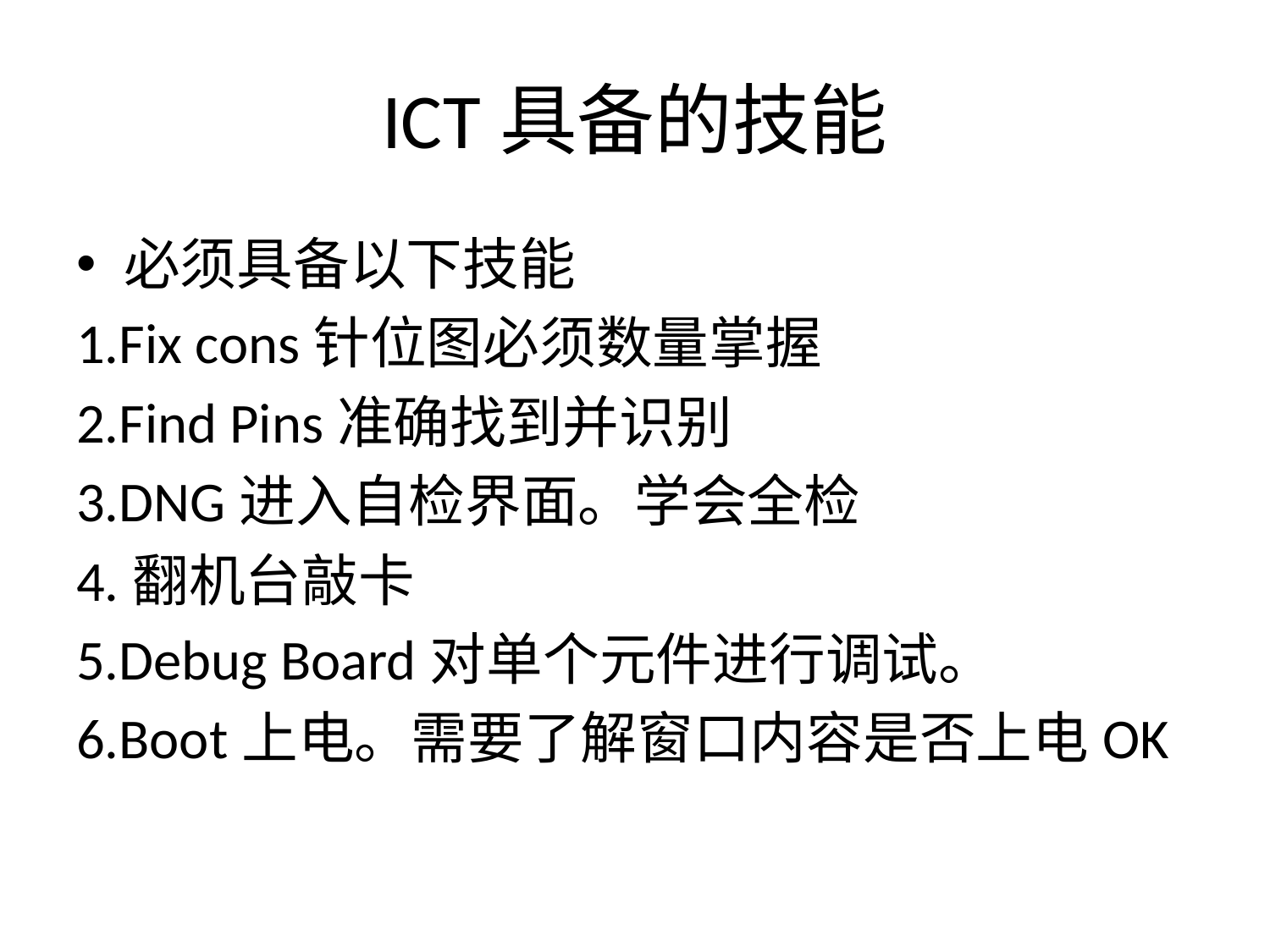

# ICT具备的技能
必须具备以下技能
1.Fix cons针位图必须数量掌握
2.Find Pins准确找到并识别
3.DNG进入自检界面。学会全检
4.翻机台敲卡
5.Debug Board对单个元件进行调试。
6.Boot上电。需要了解窗口内容是否上电OK